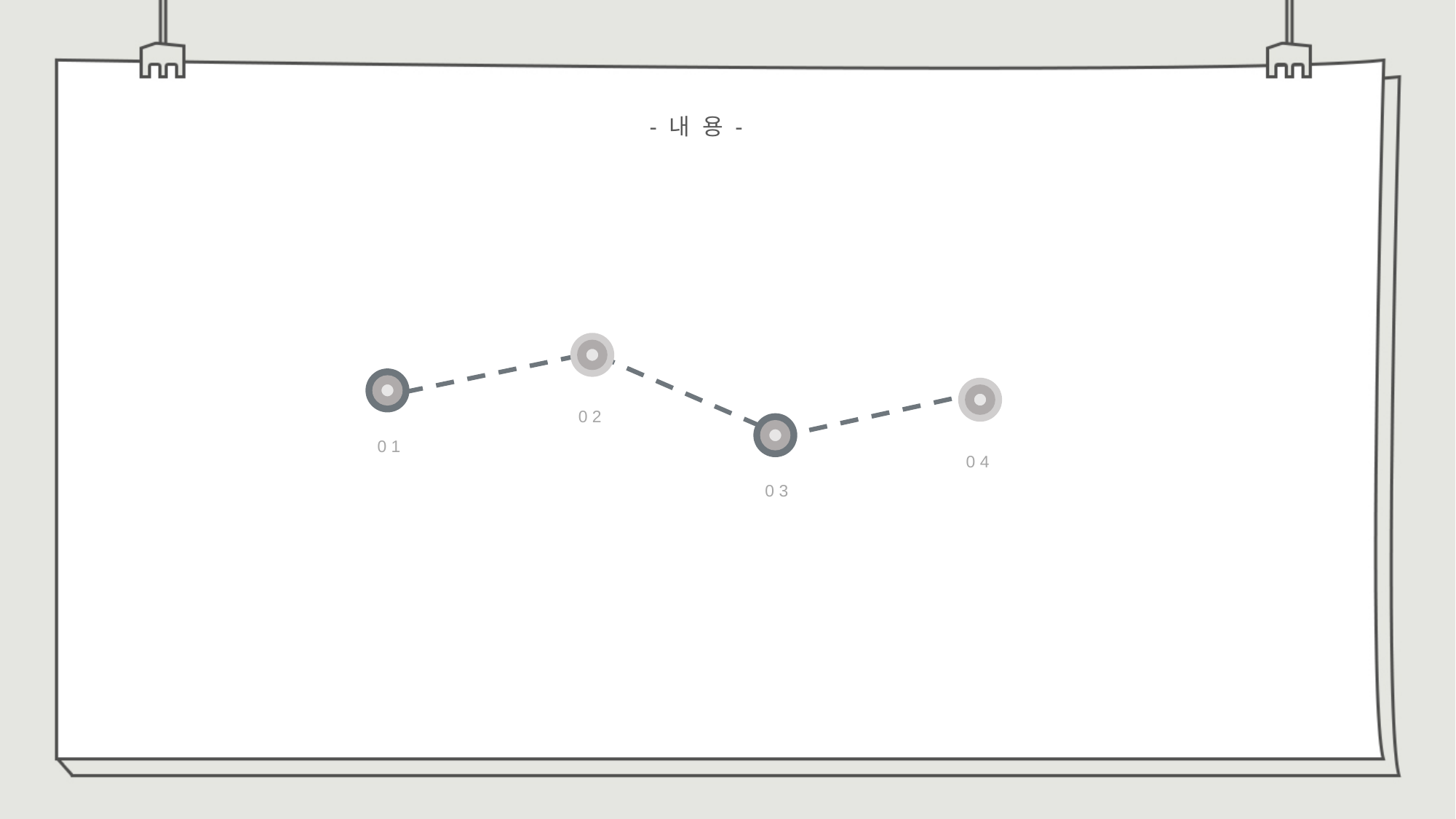

- 내  용 -

0 2

0 1
0 4
0 3